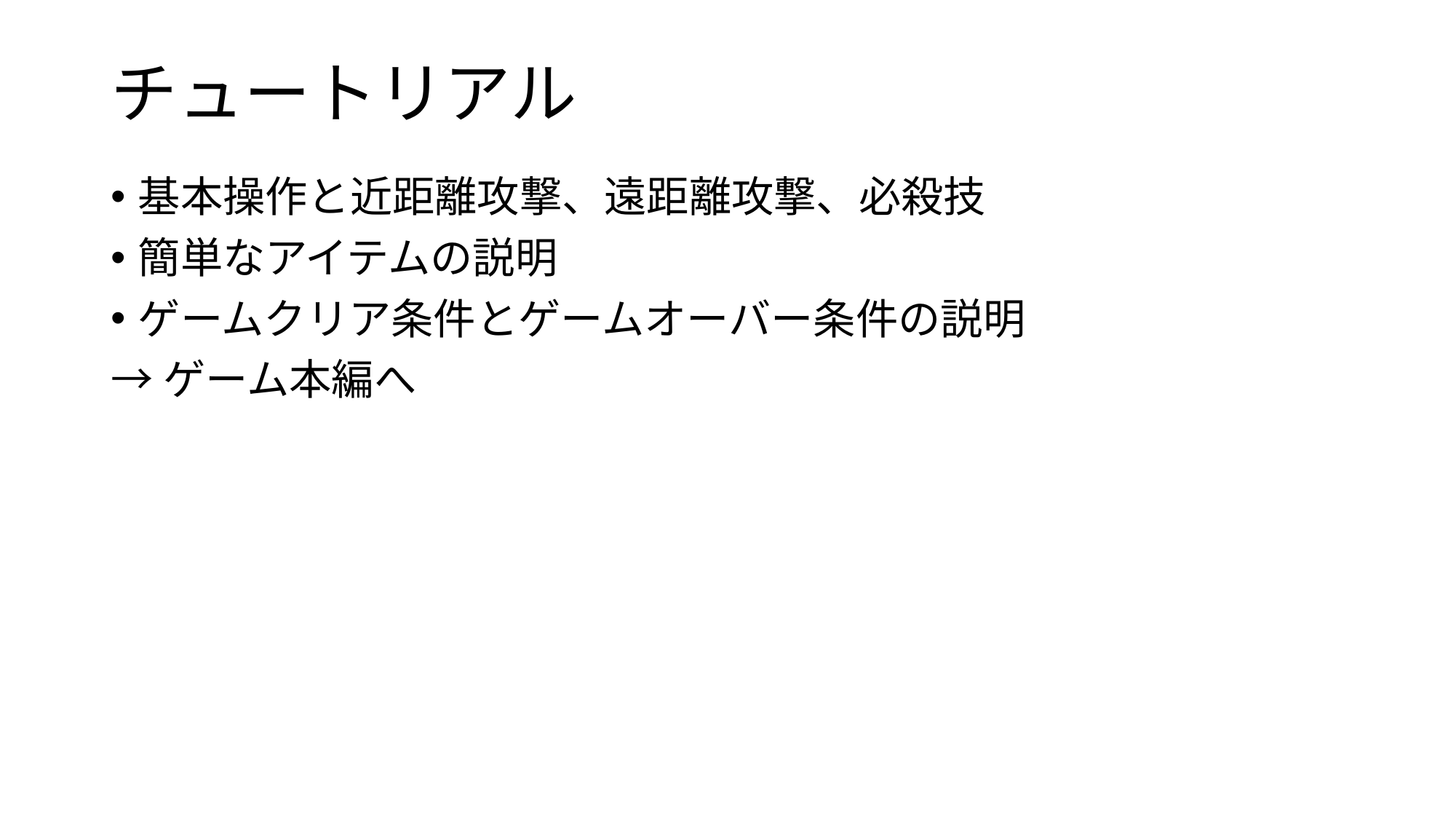

# チュートリアル
基本操作と近距離攻撃、遠距離攻撃、必殺技
簡単なアイテムの説明
ゲームクリア条件とゲームオーバー条件の説明
→ゲーム本編へ